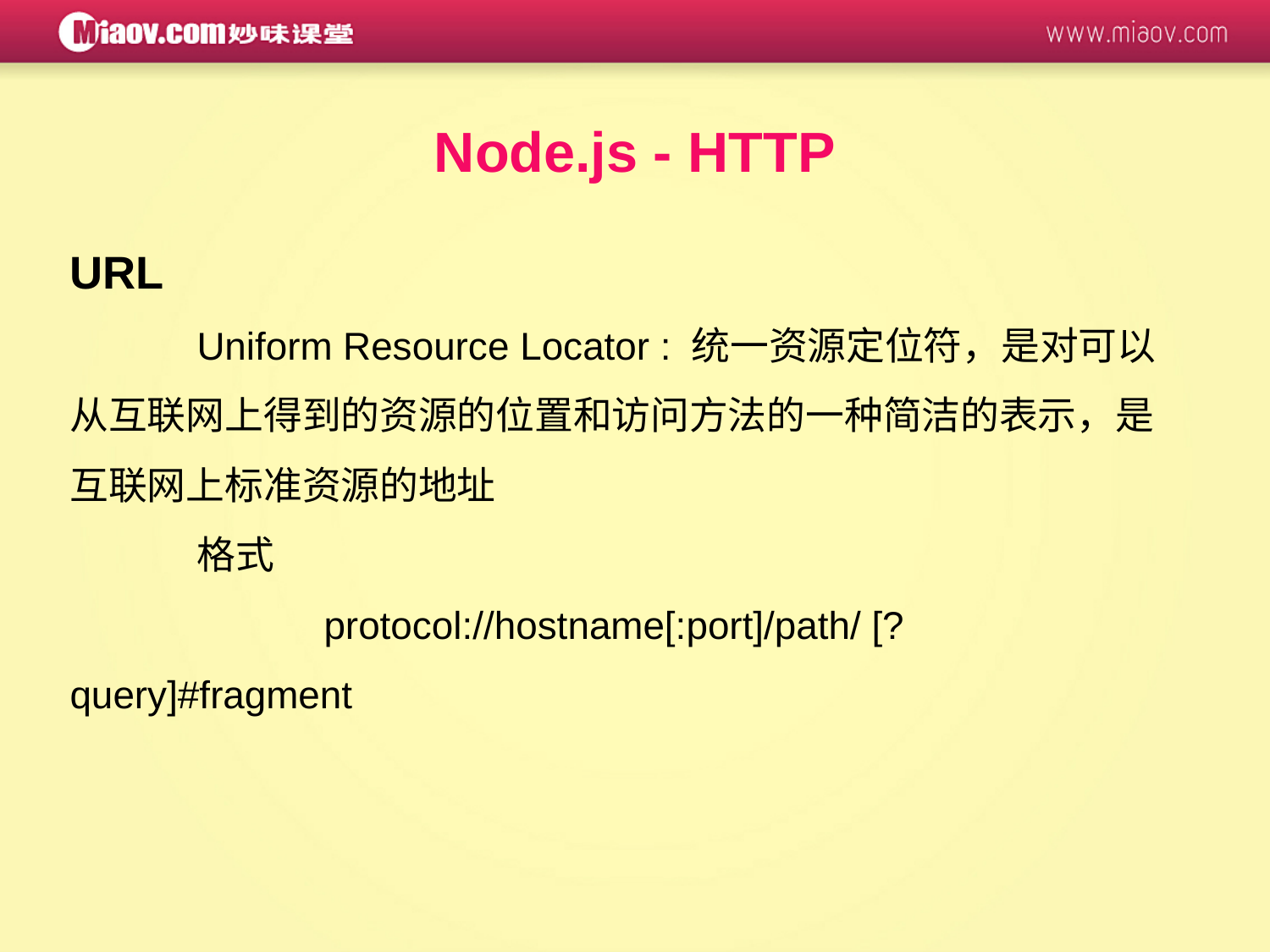

Node.js - HTTP
URL
	Uniform Resource Locator : 统一资源定位符，是对可以从互联网上得到的资源的位置和访问方法的一种简洁的表示，是互联网上标准资源的地址
	格式
		protocol://hostname[:port]/path/ [?query]#fragment